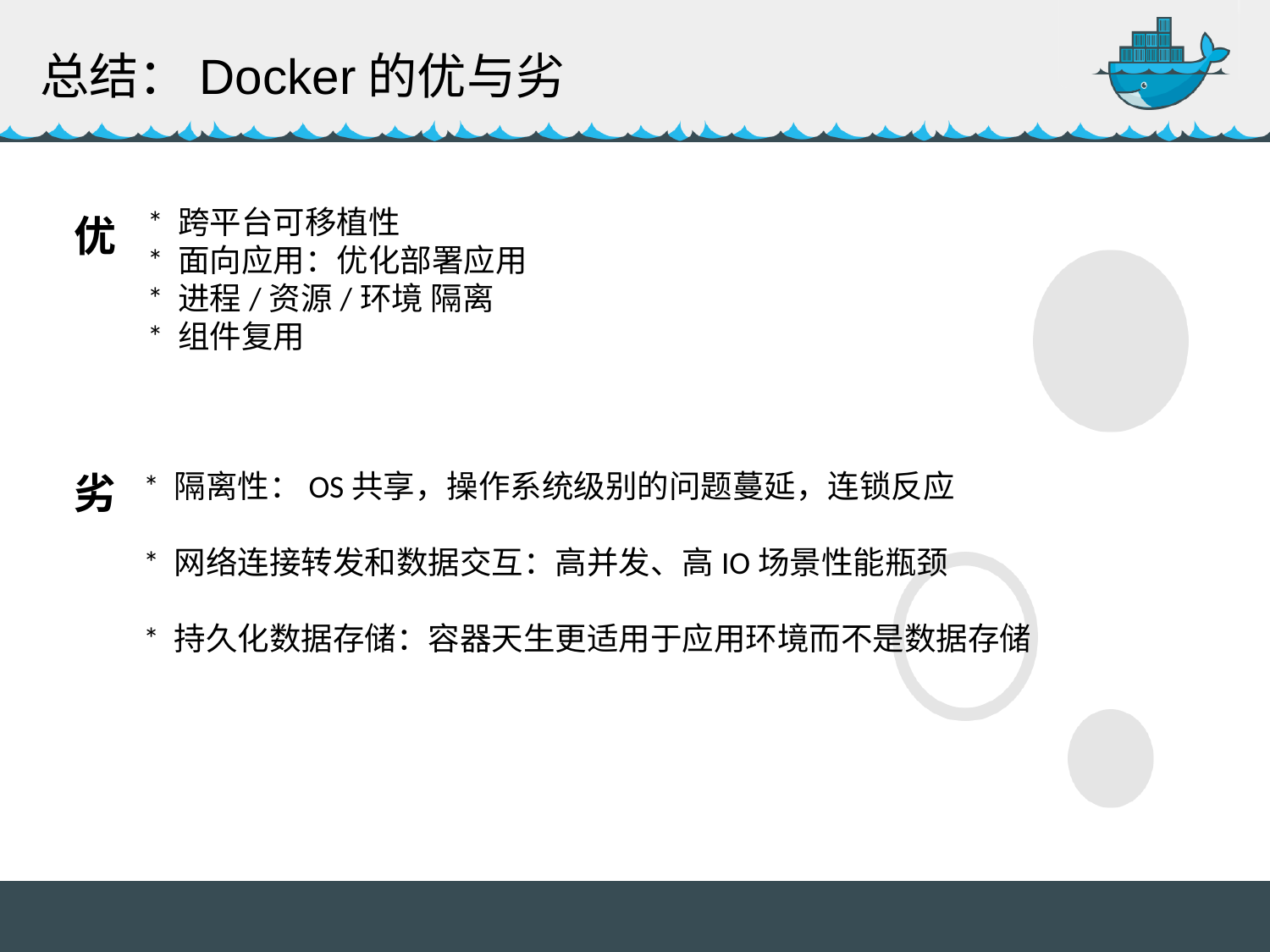

总结：Docker的优与劣
* 跨平台可移植性
* 面向应用：优化部署应用
* 进程/资源/环境 隔离
* 组件复用
优
劣
* 隔离性：OS共享，操作系统级别的问题蔓延，连锁反应

* 网络连接转发和数据交互：高并发、高IO场景性能瓶颈

* 持久化数据存储：容器天生更适用于应用环境而不是数据存储